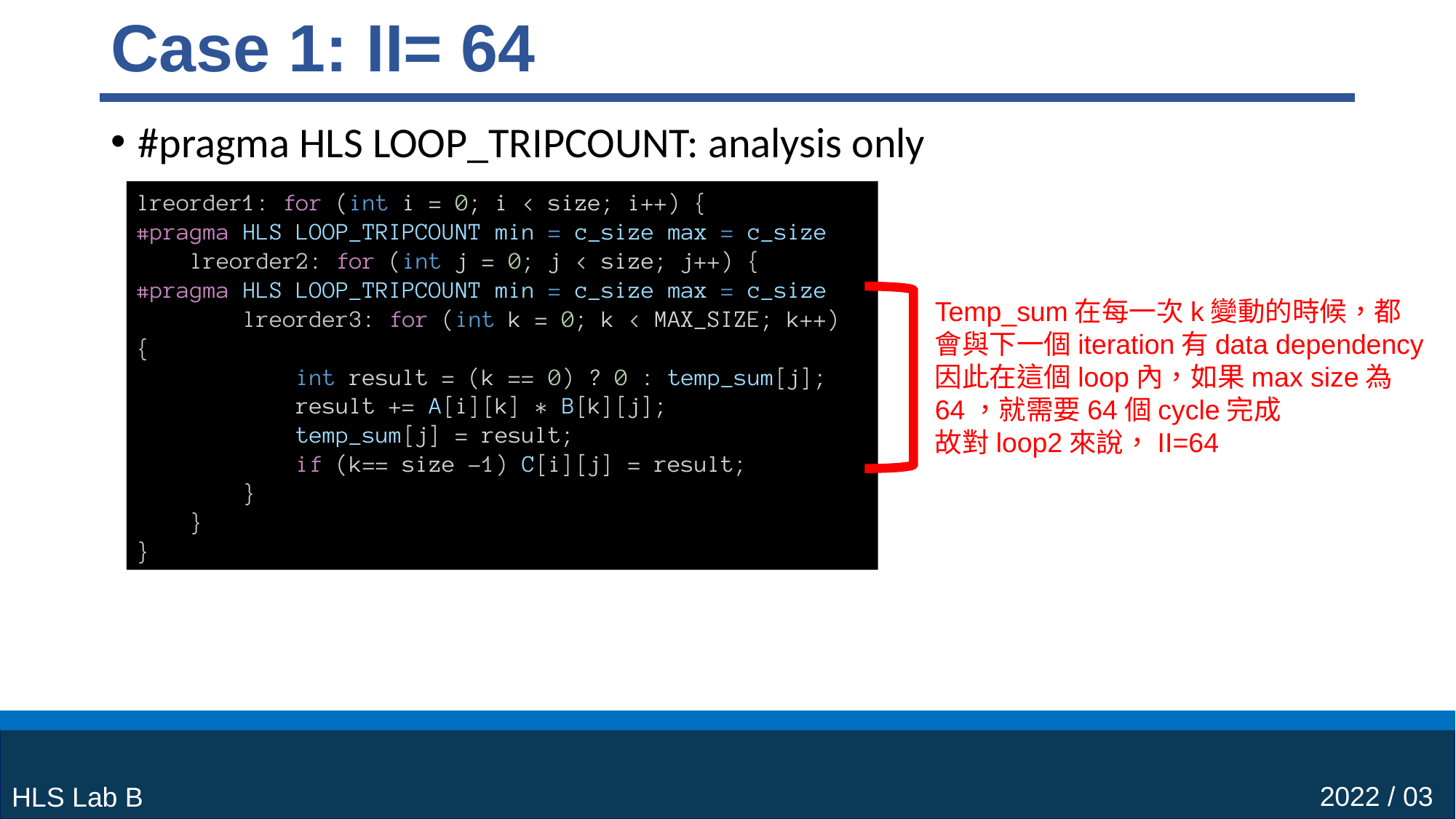

# Case 1: II= 64
#pragma HLS LOOP_TRIPCOUNT: analysis only

lreorder1: for (int i = 0; i < size; i++) {
#pragma HLS LOOP_TRIPCOUNT min = c_size max = c_size
    lreorder2: for (int j = 0; j < size; j++) {
#pragma HLS LOOP_TRIPCOUNT min = c_size max = c_size
        lreorder3: for (int k = 0; k < MAX_SIZE; k++) {
            int result = (k == 0) ? 0 : temp_sum[j];
            result += A[i][k] * B[k][j];
            temp_sum[j] = result;
            if (k== size -1) C[i][j] = result;
        }
    }
}

Temp_sum在每一次k變動的時候，都會與下一個iteration有data dependency
因此在這個loop內，如果max size為64，就需要64個cycle完成
故對loop2來說，II=64

2022 / 03
HLS Lab B